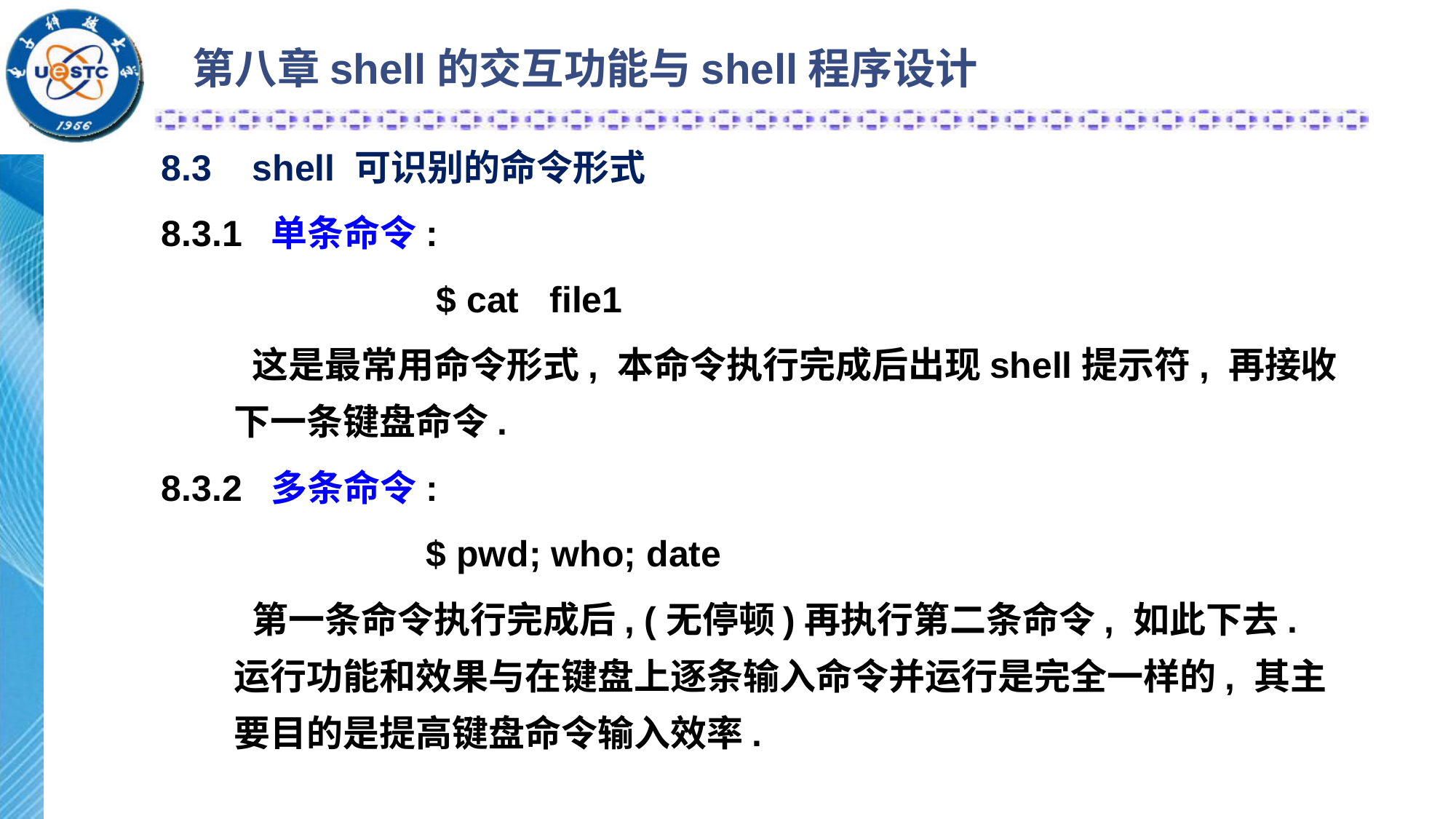

第八章shell的交互功能与shell程序设计
8.3    shell 可识别的命令形式
8.3.1  单条命令:
                           $ cat   file1
          这是最常用命令形式, 本命令执行完成后出现shell提示符, 再接收下一条键盘命令.
8.3.2  多条命令:
                          $ pwd; who; date
          第一条命令执行完成后, (无停顿)再执行第二条命令, 如此下去.  运行功能和效果与在键盘上逐条输入命令并运行是完全一样的, 其主要目的是提高键盘命令输入效率.